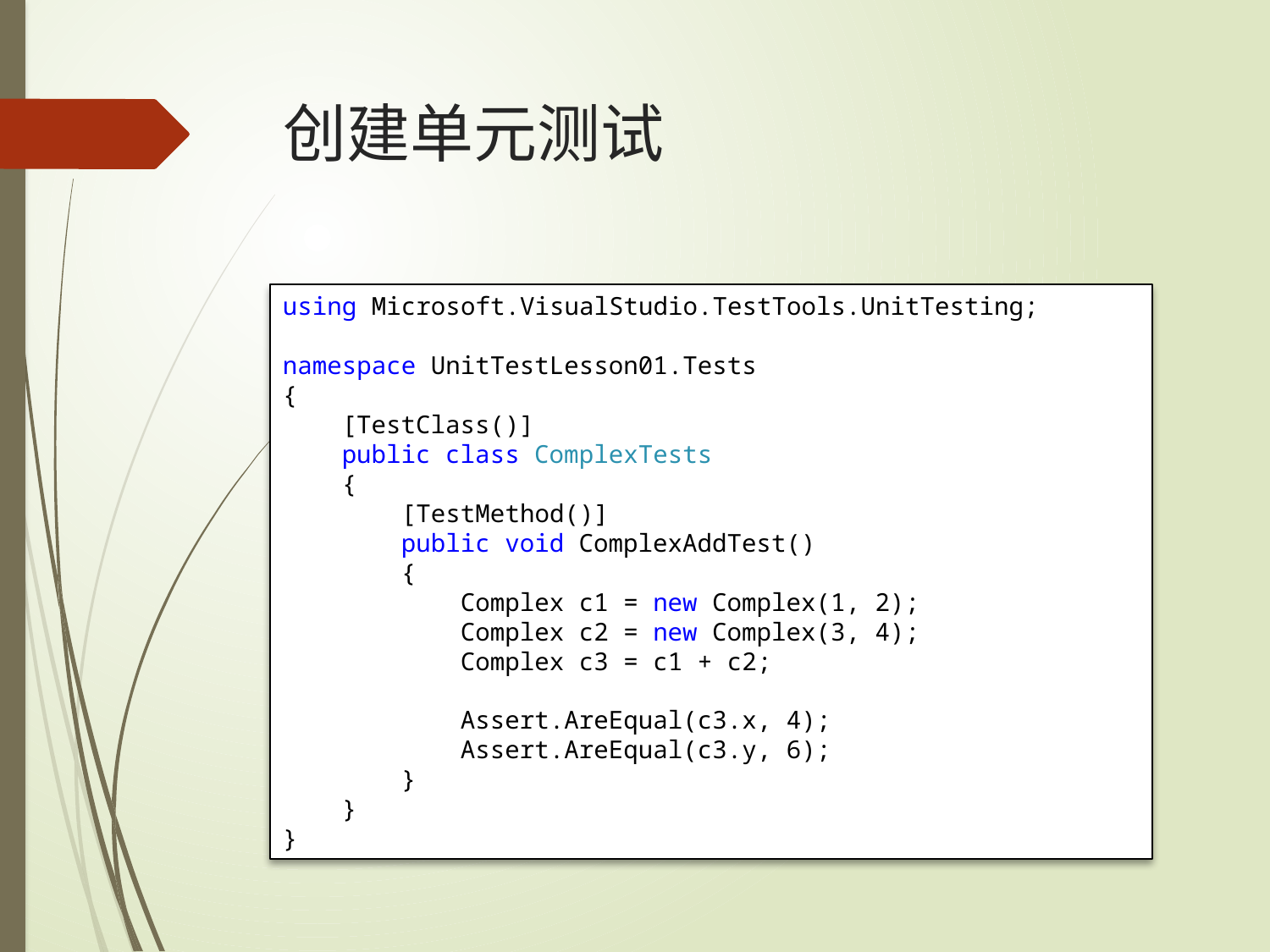

# 创建单元测试
using Microsoft.VisualStudio.TestTools.UnitTesting;

namespace UnitTestLesson01.Tests
{
    [TestClass()]
    public class ComplexTests
    {
        [TestMethod()]
        public void ComplexAddTest()
        {
            Complex c1 = new Complex(1, 2);
            Complex c2 = new Complex(3, 4);
            Complex c3 = c1 + c2;

            Assert.AreEqual(c3.x, 4);
            Assert.AreEqual(c3.y, 6);
        }
    }
}